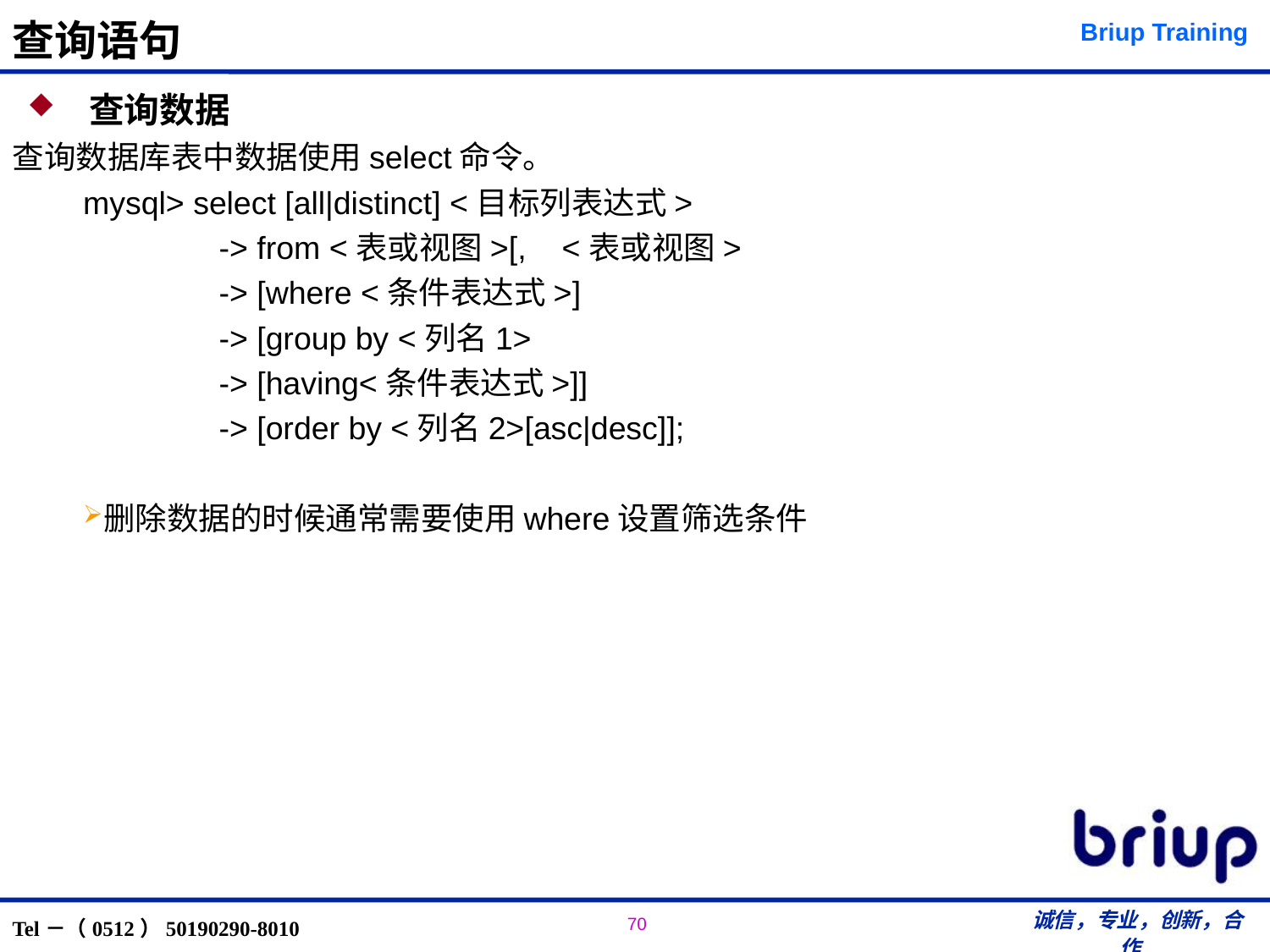

# 查询语句
 查询数据
查询数据库表中数据使用select命令。
mysql> select [all|distinct] <目标列表达式>
	 -> from <表或视图>[,    <表或视图>
	 -> [where <条件表达式>]
	 -> [group by <列名1>
	 -> [having<条件表达式>]]
	 -> [order by <列名2>[asc|desc]];

删除数据的时候通常需要使用where设置筛选条件